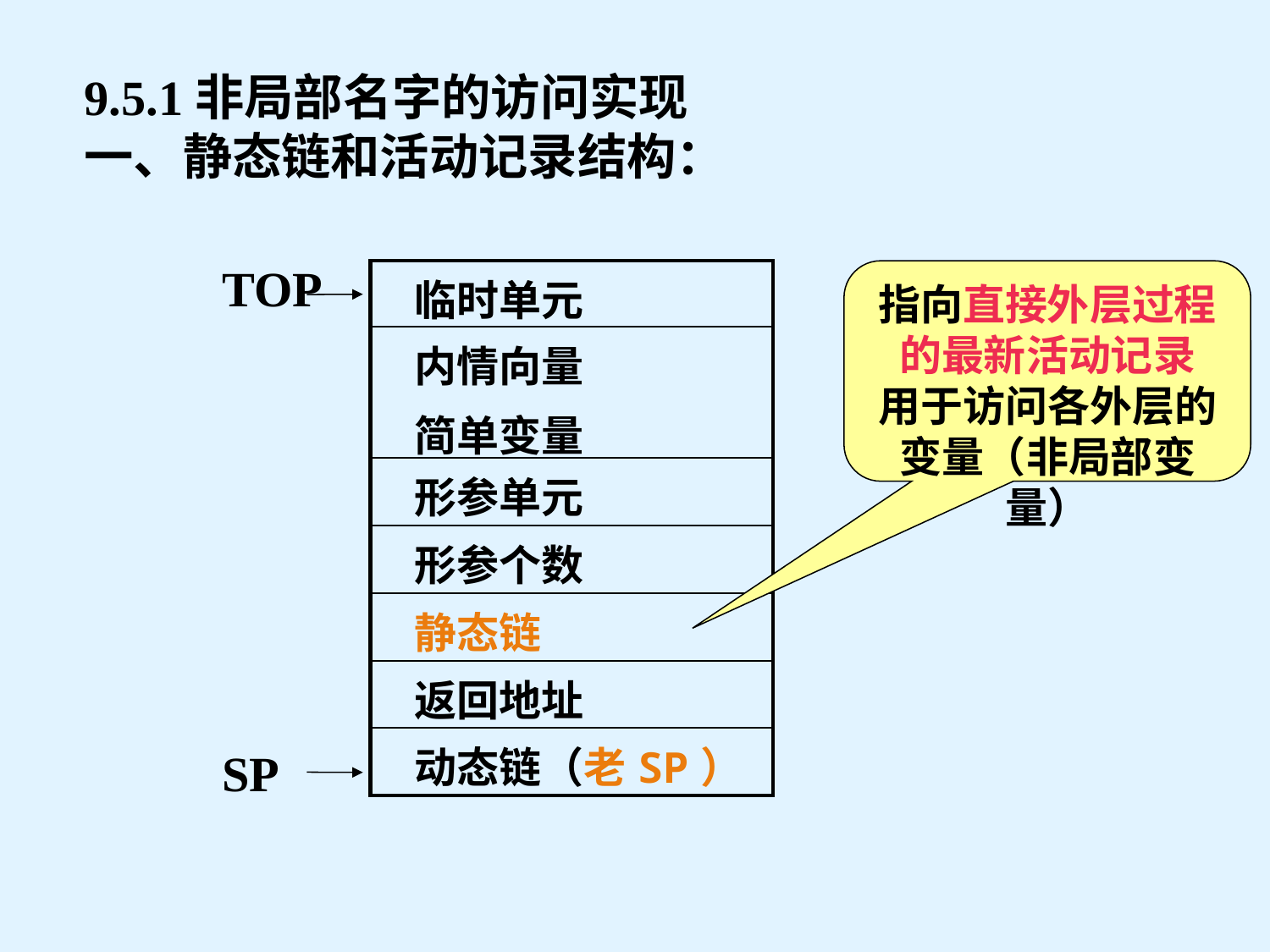

9.5.1非局部名字的访问实现
一、静态链和活动记录结构：
TOP
| 临时单元 |
| --- |
| 内情向量 简单变量 |
| 形参单元 |
| 形参个数 |
| 静态链 |
| 返回地址 |
| 动态链（老SP） |
指向直接外层过程的最新活动记录
用于访问各外层的变量（非局部变量）

SP